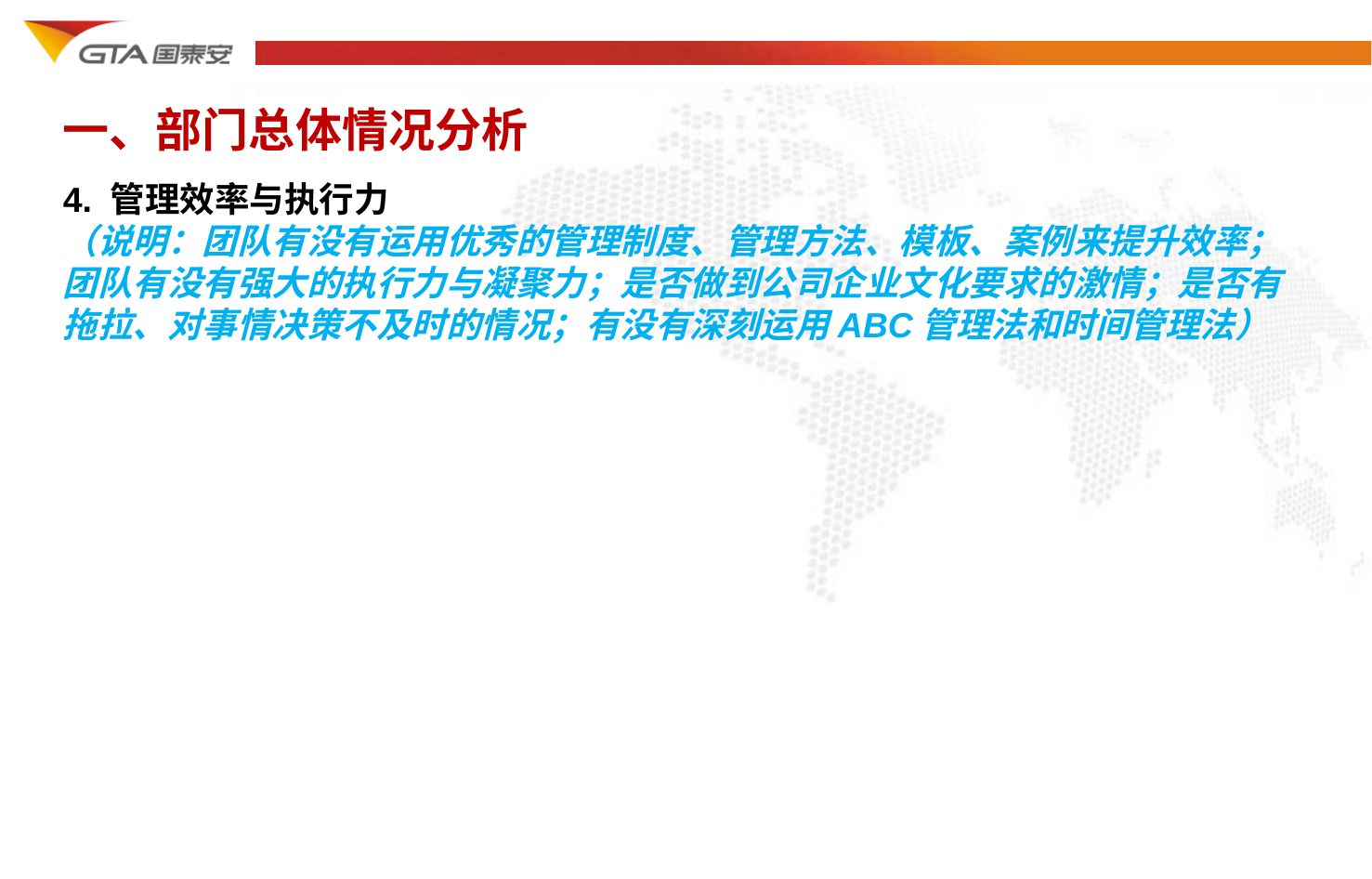

一、部门总体情况分析
4. 管理效率与执行力
（说明：团队有没有运用优秀的管理制度、管理方法、模板、案例来提升效率；团队有没有强大的执行力与凝聚力；是否做到公司企业文化要求的激情；是否有拖拉、对事情决策不及时的情况；有没有深刻运用ABC管理法和时间管理法）